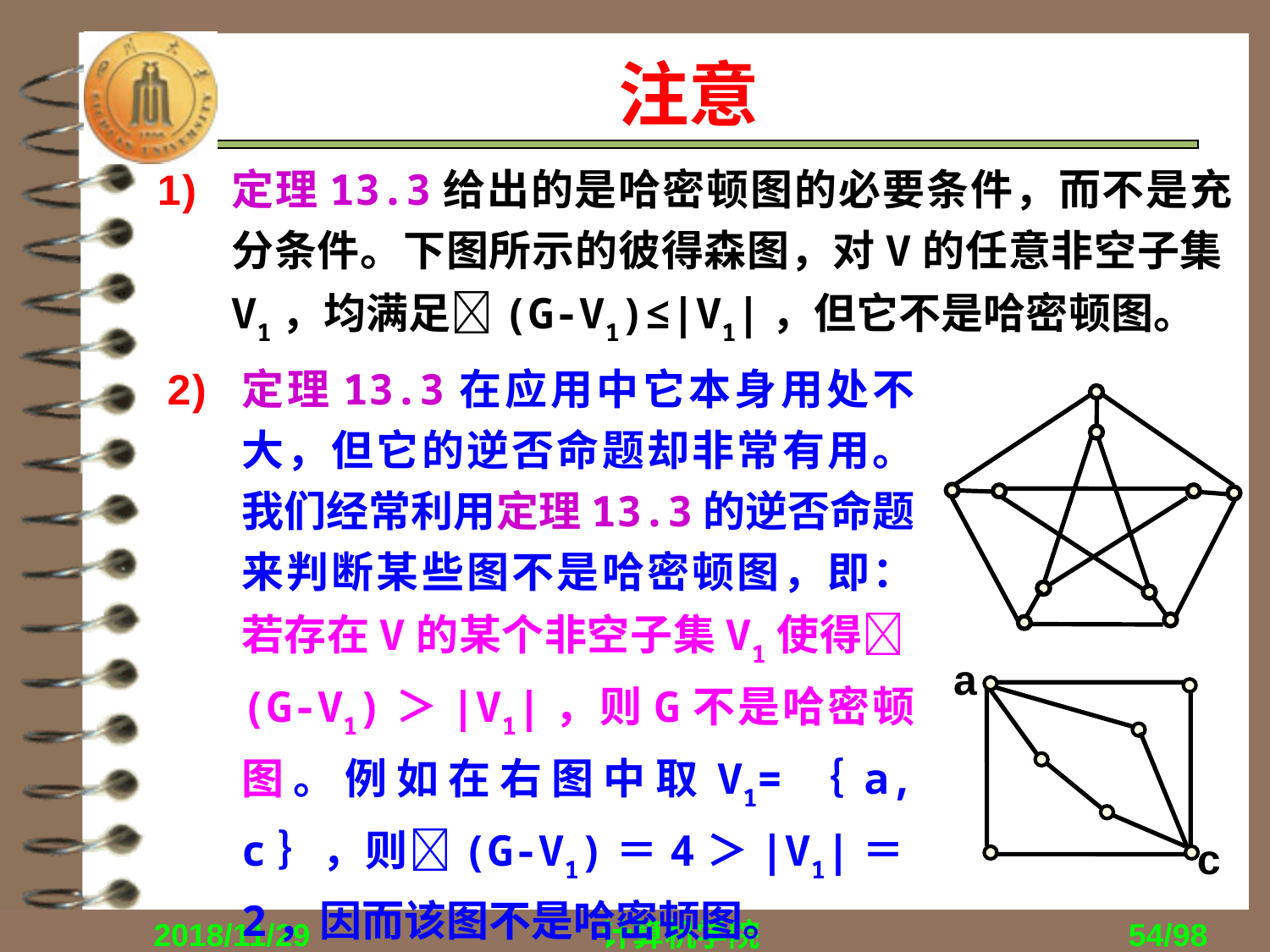

# 注意
定理13.3给出的是哈密顿图的必要条件，而不是充分条件。下图所示的彼得森图，对V的任意非空子集V1，均满足ω(G-V1)≤|V1|，但它不是哈密顿图。
定理13.3在应用中它本身用处不大，但它的逆否命题却非常有用。我们经常利用定理13.3的逆否命题来判断某些图不是哈密顿图，即：若存在V的某个非空子集V1使得ω(G-V1)＞|V1|，则G不是哈密顿图。例如在右图中取V1=｛a,c｝，则ω(G-V1)＝4＞|V1|＝2，因而该图不是哈密顿图。

a

c

2018/11/29
计算机学院
54/98